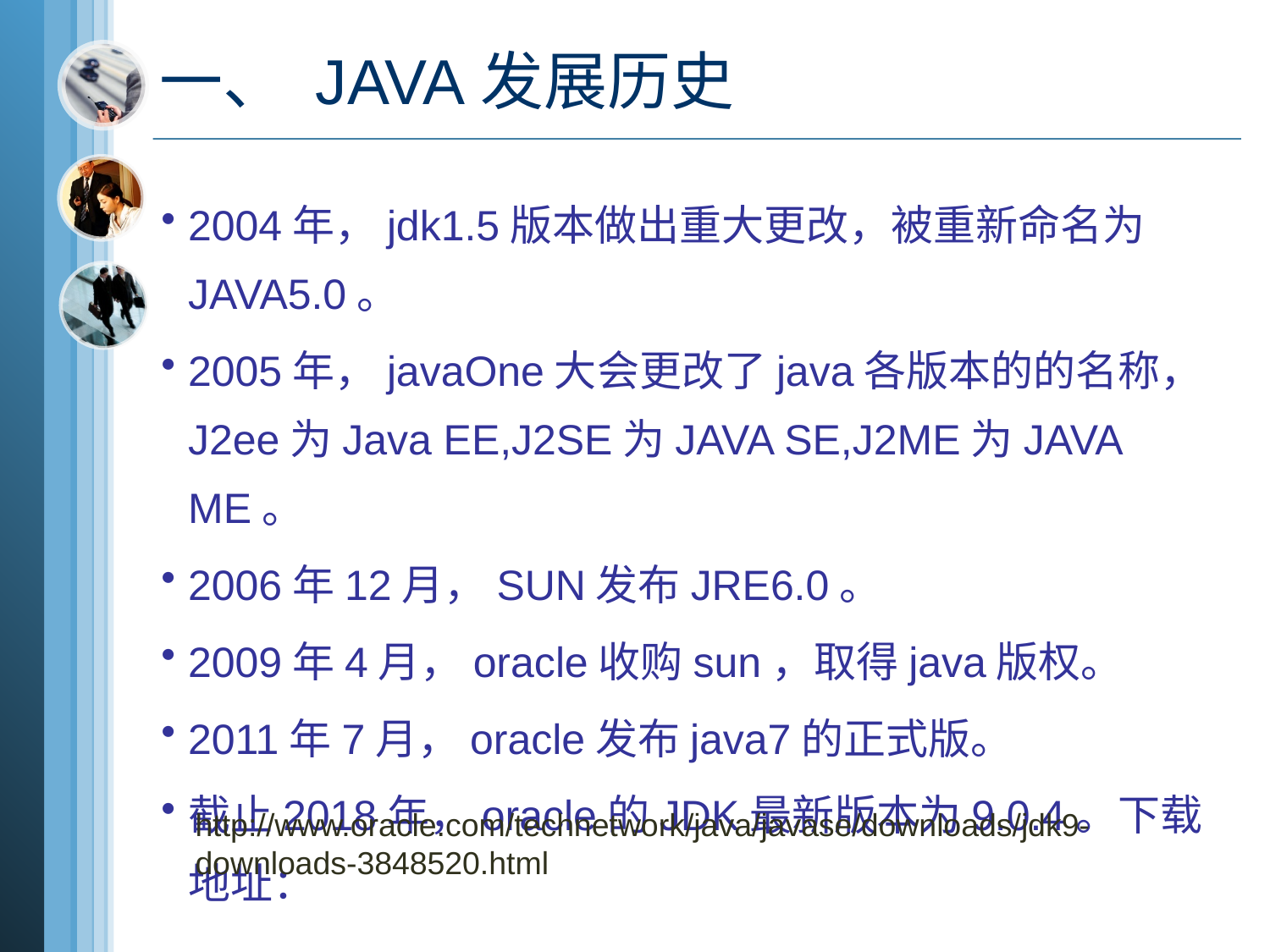

# 一、 JAVA发展历史
2004年，jdk1.5版本做出重大更改，被重新命名为JAVA5.0。
2005年，javaOne大会更改了java各版本的的名称，J2ee为Java EE,J2SE为JAVA SE,J2ME为JAVA ME。
2006年12月，SUN发布JRE6.0。
2009年4月，oracle收购sun，取得java版权。
2011年7月，oracle发布java7的正式版。
截止2018年，oracle的JDK最新版本为9.0.4。下载地址：
(1) 二进制数与十进制数的互换
http://www.oracle.com/technetwork/java/javase/downloads/jdk9-downloads-3848520.html